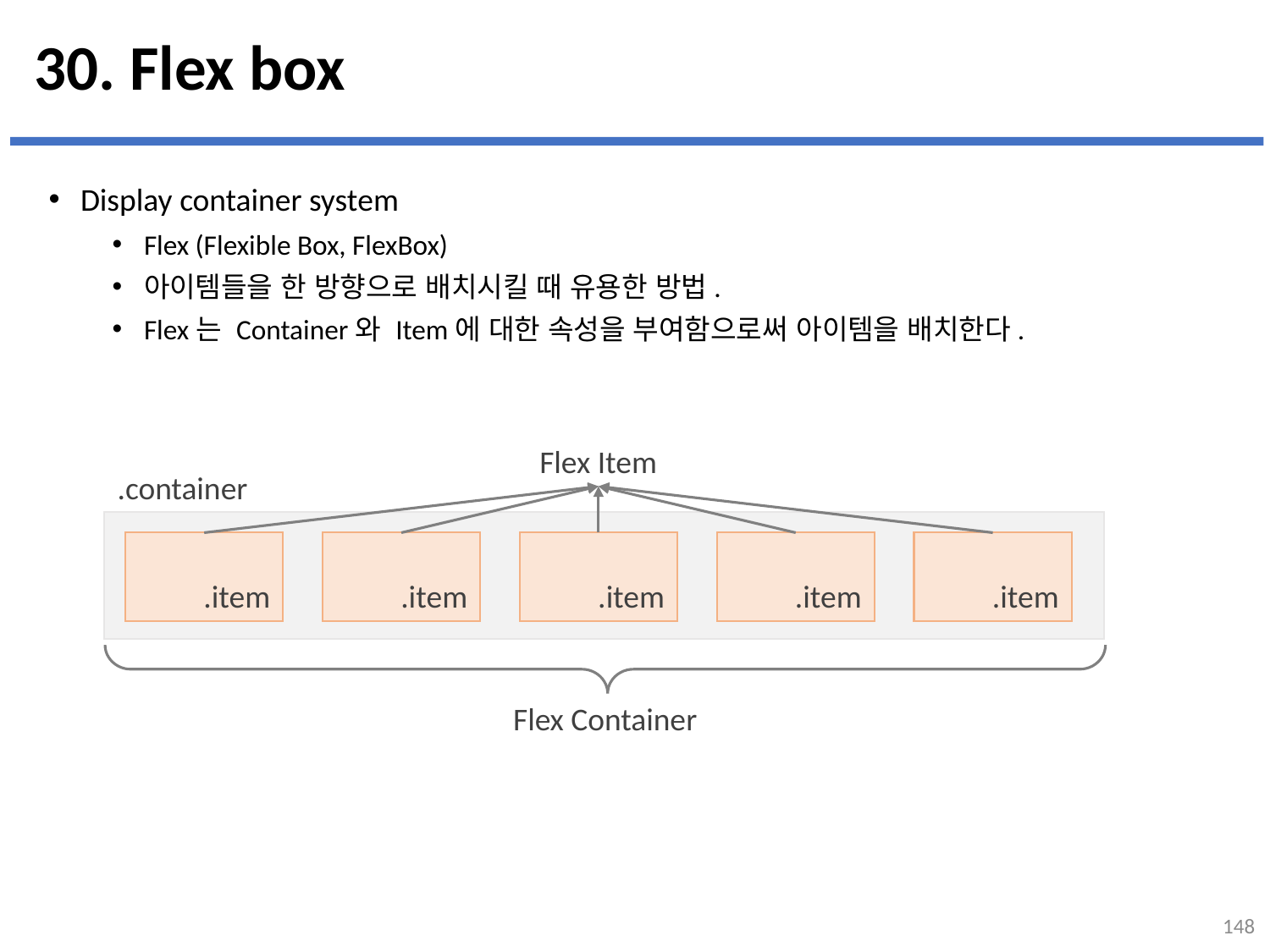

# 30. Flex box
Display container system
Flex (Flexible Box, FlexBox)
아이템들을 한 방향으로 배치시킬 때 유용한 방법.
Flex는 Container와 Item에 대한 속성을 부여함으로써 아이템을 배치한다.

Flex Item
.container

.item
.item
.item
.item
.item
Flex Container
148